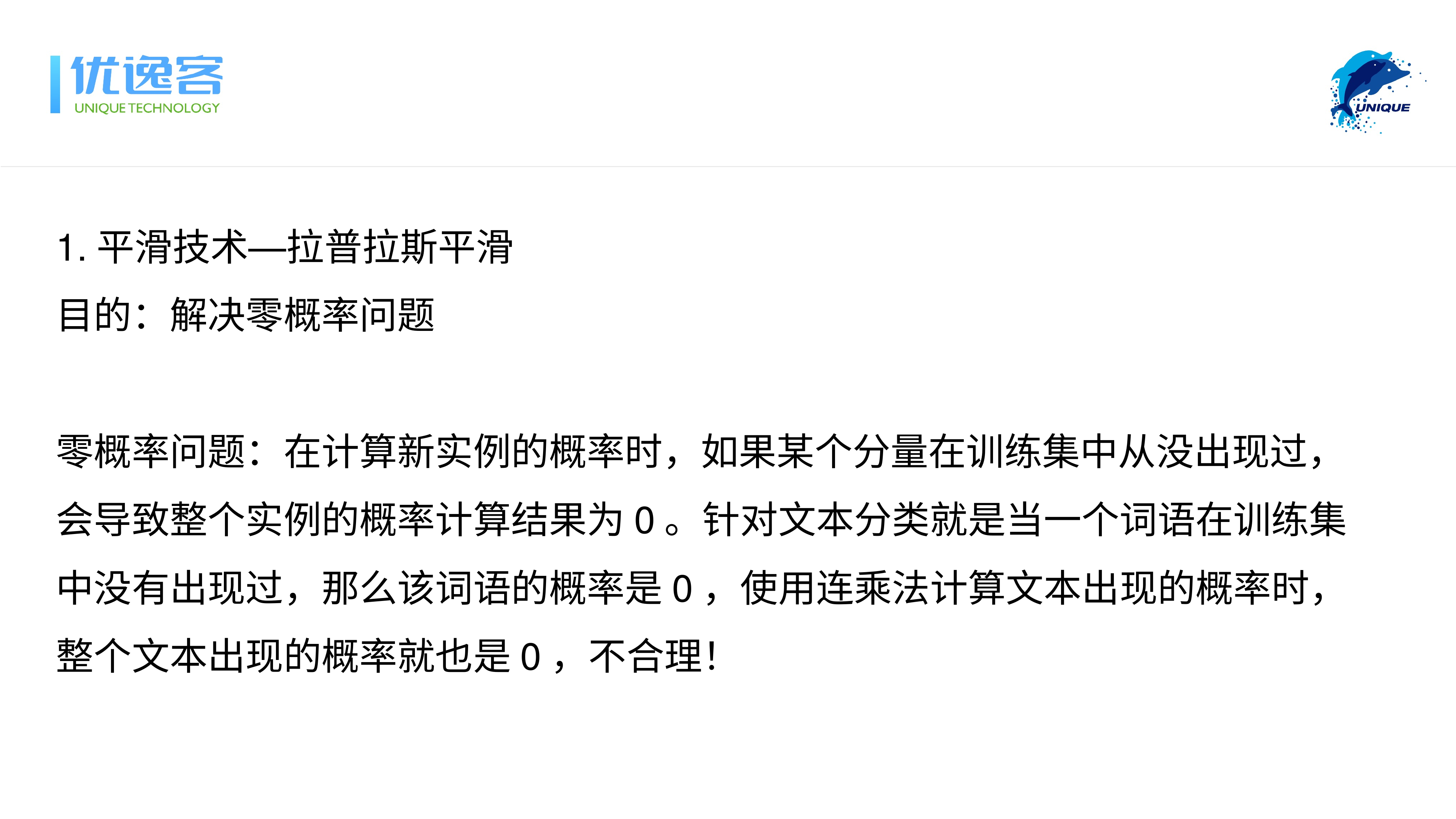

1.平滑技术—拉普拉斯平滑
目的：解决零概率问题

零概率问题：在计算新实例的概率时，如果某个分量在训练集中从没出现过，会导致整个实例的概率计算结果为0。针对文本分类就是当一个词语在训练集中没有出现过，那么该词语的概率是0，使用连乘法计算文本出现的概率时，整个文本出现的概率就也是0，不合理！